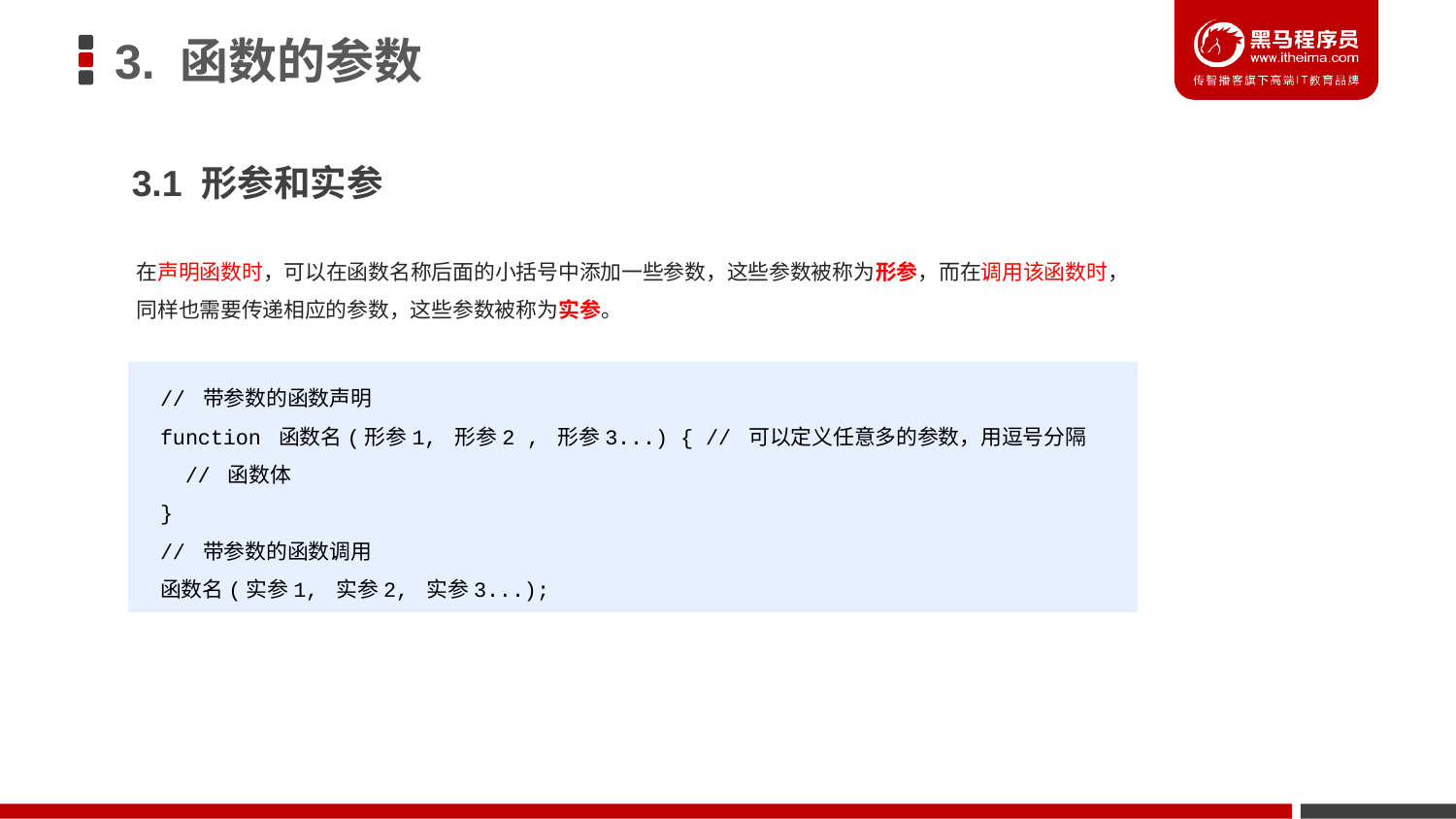

# 3. 函数的参数
3.1 形参和实参
在声明函数时，可以在函数名称后面的小括号中添加一些参数，这些参数被称为形参，而在调用该函数时，同样也需要传递相应的参数，这些参数被称为实参。
// 带参数的函数声明
function 函数名(形参1, 形参2 , 形参3...) { // 可以定义任意多的参数，用逗号分隔
  // 函数体
}
// 带参数的函数调用
函数名(实参1, 实参2, 实参3...);